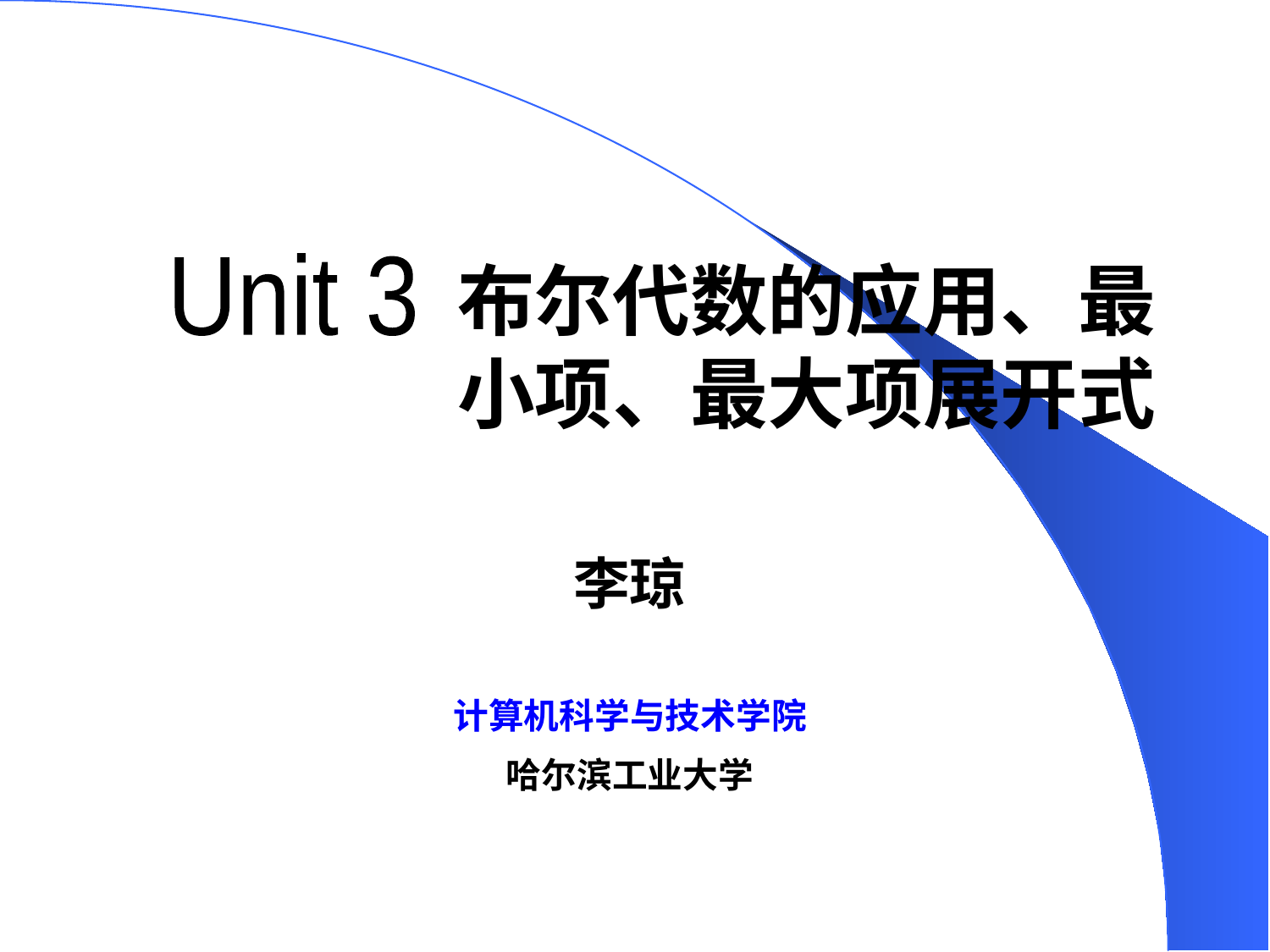

布尔代数的应用、最小项、最大项展开式
Unit 3
李琼

计算机科学与技术学院
哈尔滨工业大学